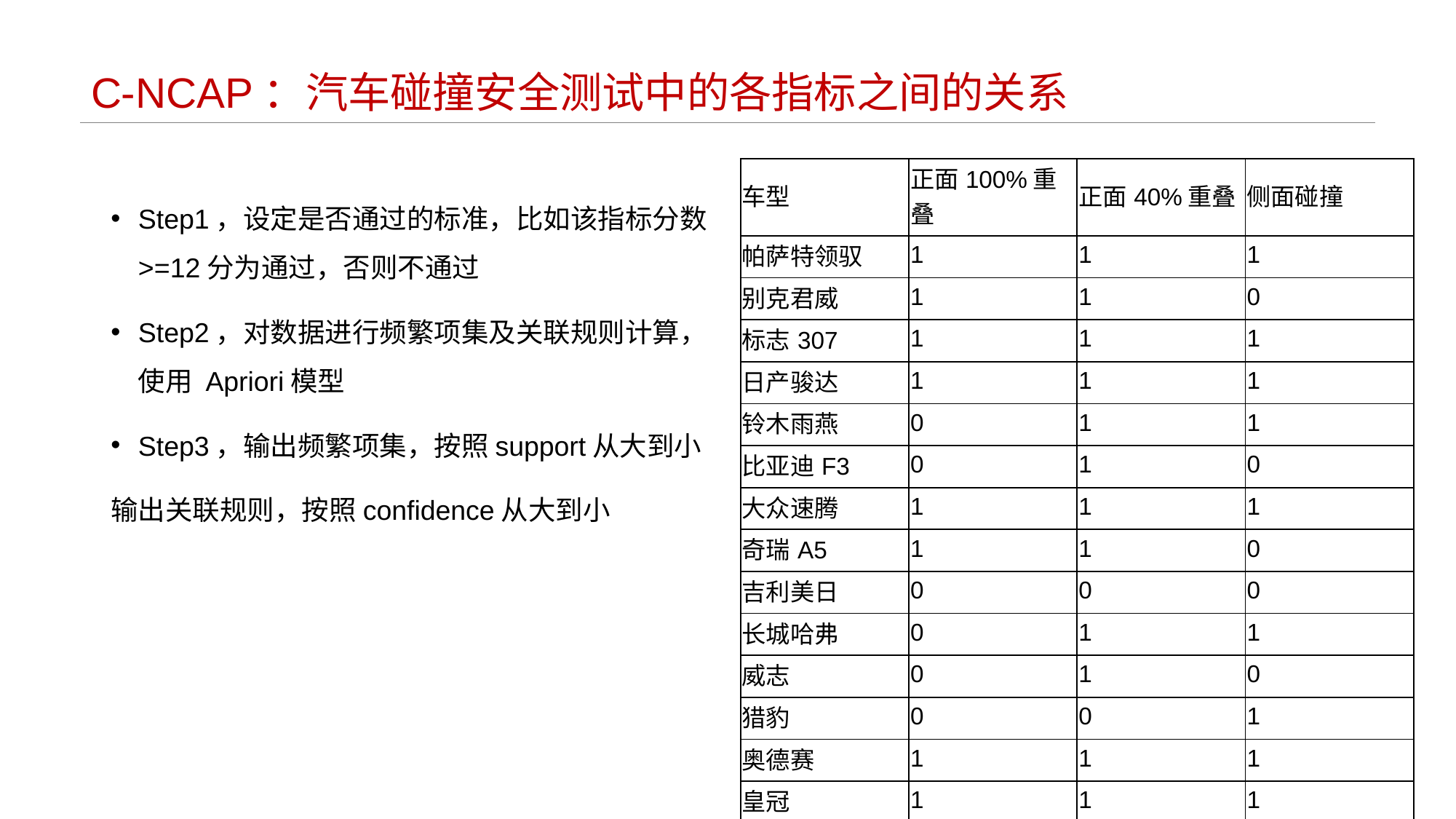

# C-NCAP：汽车碰撞安全测试中的各指标之间的关系
| 车型 | 正面100%重叠 | 正面40%重叠 | 侧面碰撞 |
| --- | --- | --- | --- |
| 帕萨特领驭 | 1 | 1 | 1 |
| 别克君威 | 1 | 1 | 0 |
| 标志307 | 1 | 1 | 1 |
| 日产骏达 | 1 | 1 | 1 |
| 铃木雨燕 | 0 | 1 | 1 |
| 比亚迪F3 | 0 | 1 | 0 |
| 大众速腾 | 1 | 1 | 1 |
| 奇瑞A5 | 1 | 1 | 0 |
| 吉利美日 | 0 | 0 | 0 |
| 长城哈弗 | 0 | 1 | 1 |
| 威志 | 0 | 1 | 0 |
| 猎豹 | 0 | 0 | 1 |
| 奥德赛 | 1 | 1 | 1 |
| 皇冠 | 1 | 1 | 1 |
| 思迪 | 1 | 1 | 1 |
Step1，设定是否通过的标准，比如该指标分数 >=12分为通过，否则不通过
Step2，对数据进行频繁项集及关联规则计算，使用 Apriori模型
Step3，输出频繁项集，按照support从大到小
输出关联规则，按照confidence从大到小